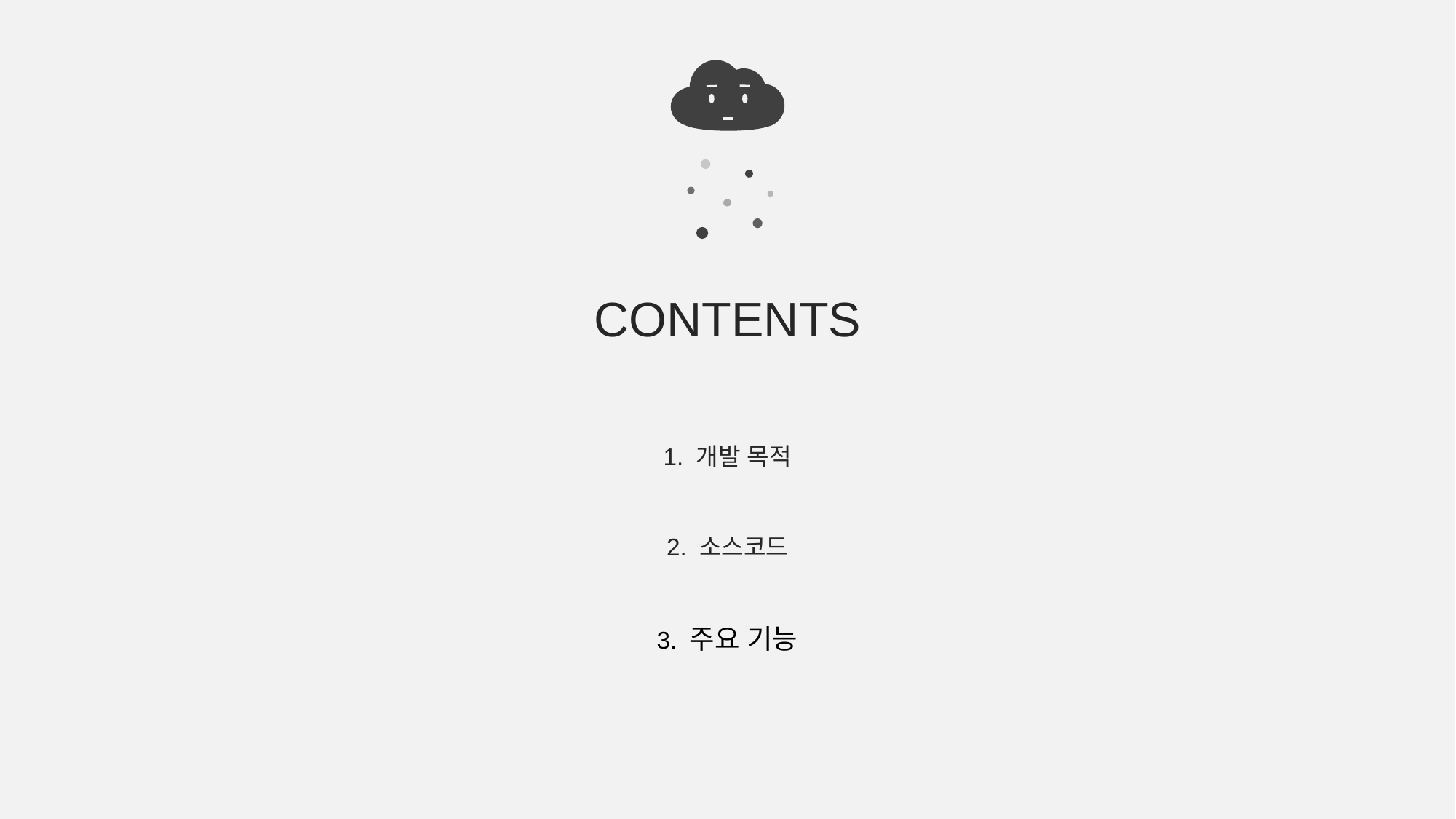

CONTENTS
1. 개발 목적
2. 소스코드
3. 주요 기능